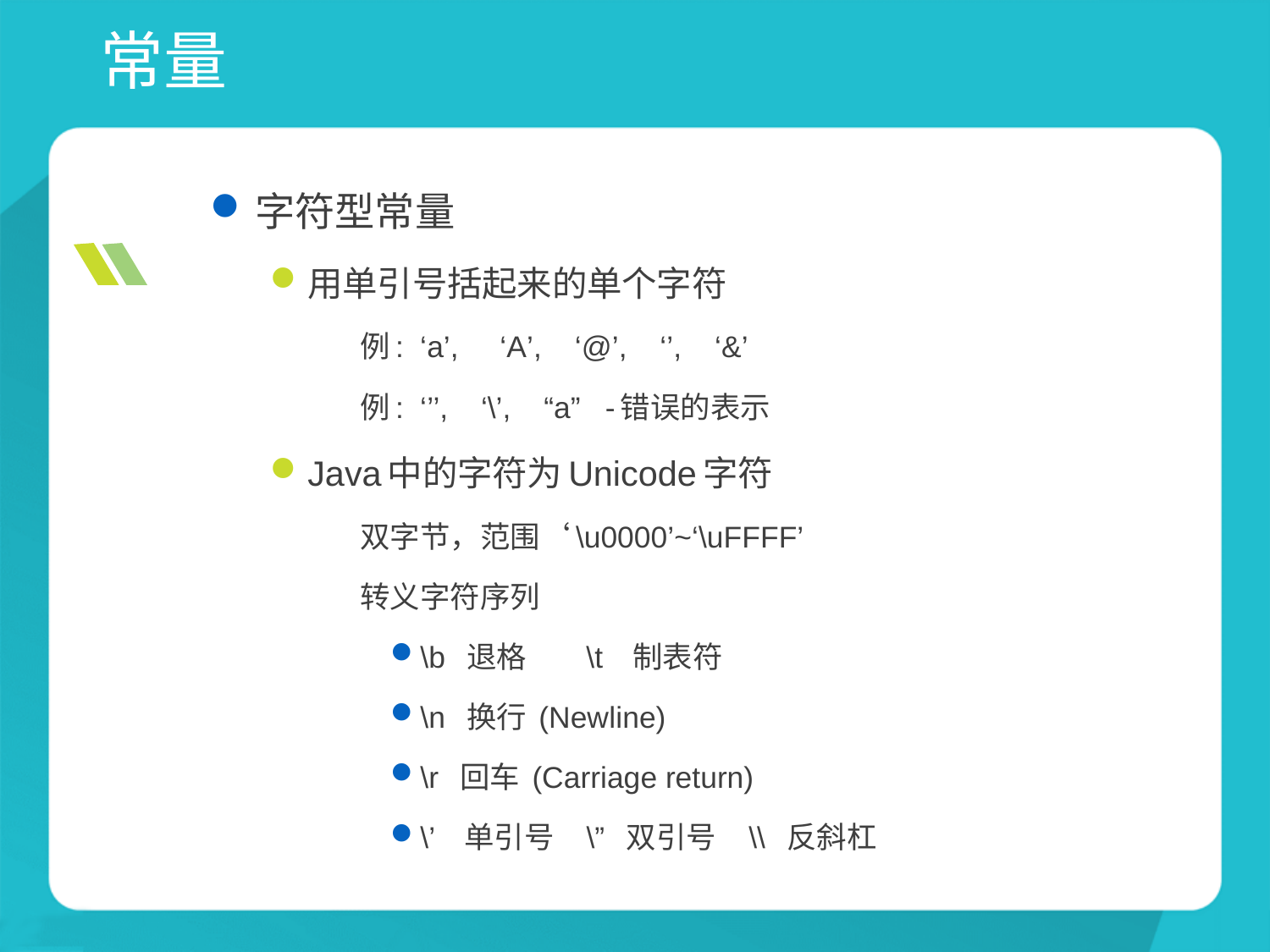

# 常量
字符型常量
用单引号括起来的单个字符
例:  ‘a’,     ‘A’,    ‘@’,    ‘’,    ‘&’
例:  ‘’’,    ‘\’,    “a”   -错误的表示
Java中的字符为Unicode字符
双字节，范围‘\u0000’~‘\uFFFF’
转义字符序列
\b  退格        \t   制表符
\n  换行 (Newline)
\r  回车 (Carriage return)
\’   单引号    \”  双引号    \\  反斜杠